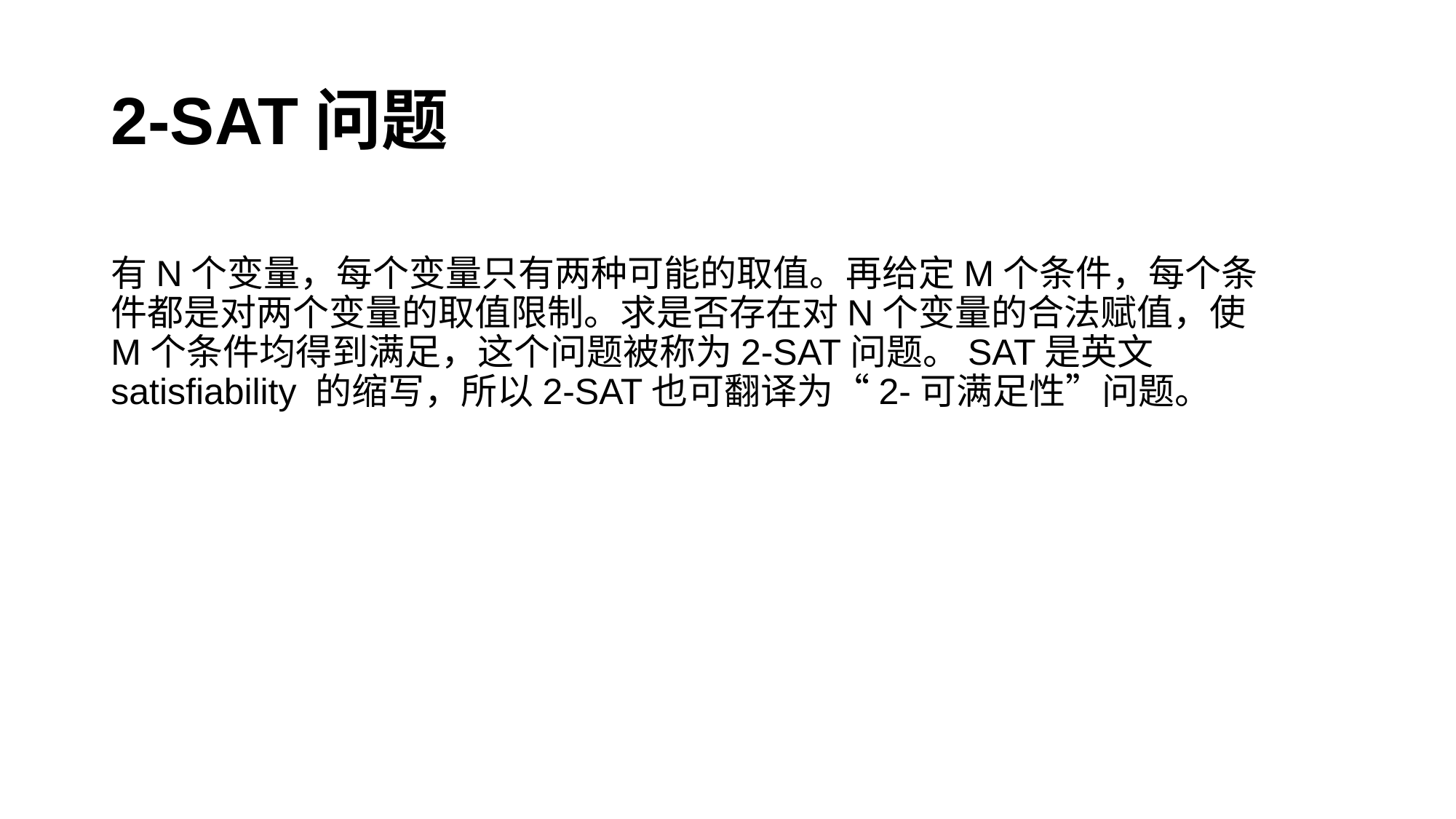

# 2-SAT问题
有N个变量，每个变量只有两种可能的取值。再给定M个条件，每个条件都是对两个变量的取值限制。求是否存在对N个变量的合法赋值，使M个条件均得到满足，这个问题被称为2-SAT问题。SAT是英文 satisfiability 的缩写，所以2-SAT也可翻译为“2-可满足性”问题。